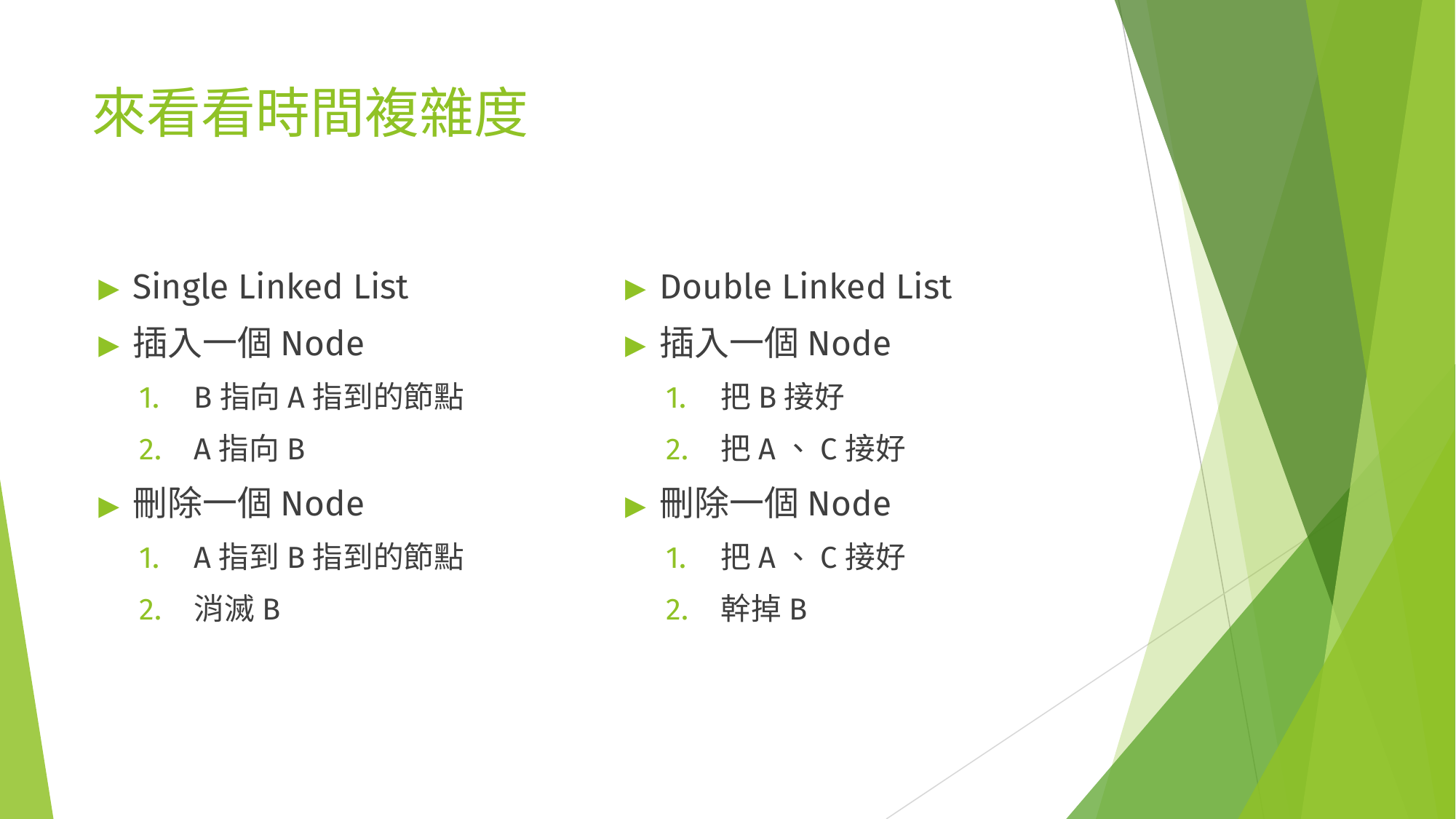

# 來看看時間複雜度
Single Linked List
插入一個Node
B指向A指到的節點
A指向B
刪除一個Node
A指到B指到的節點
消滅B

Double Linked List
插入一個Node
把B接好
把A、C接好
刪除一個Node
把A、C接好
幹掉B